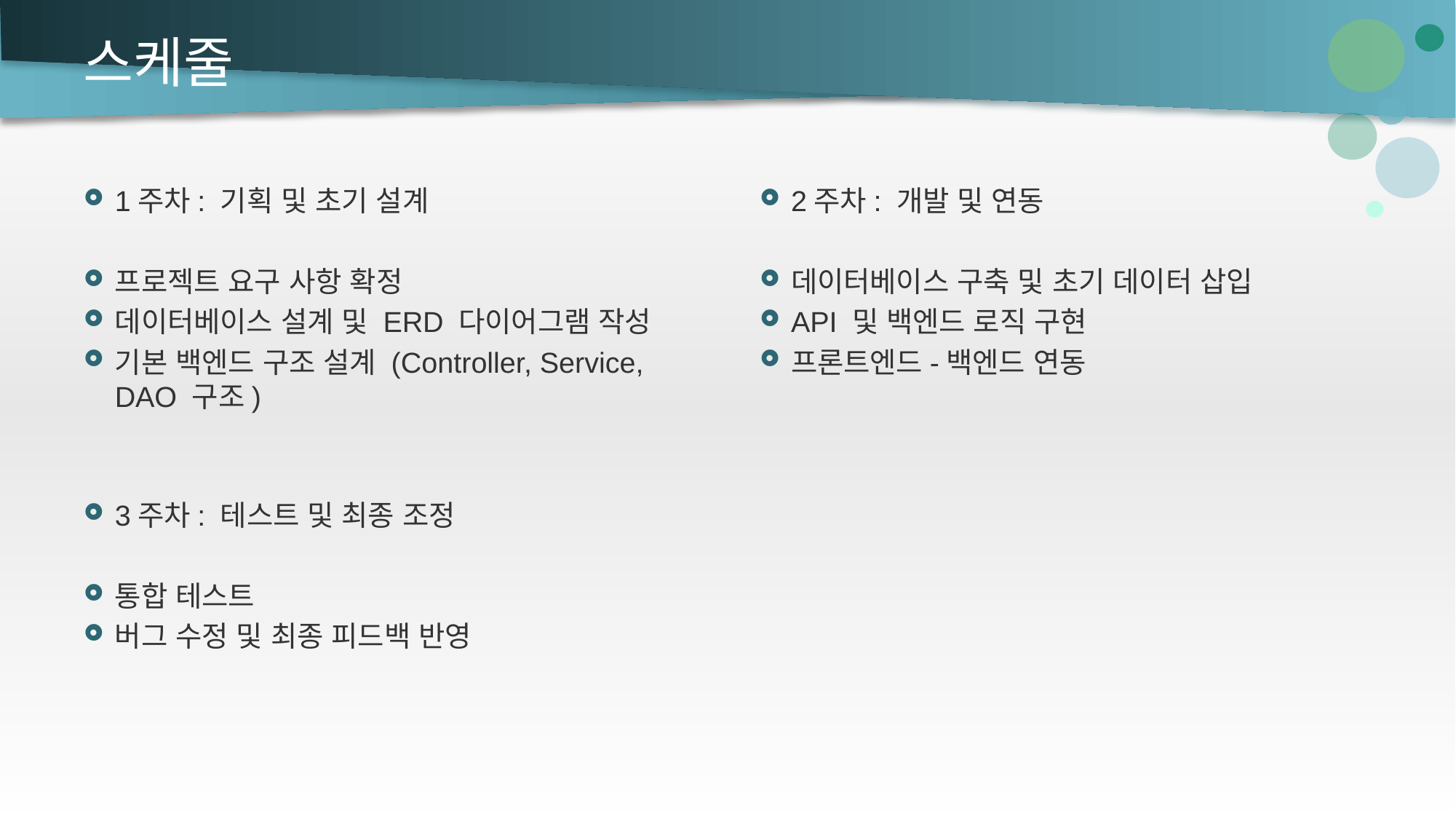

# 스케줄
1주차: 기획 및 초기 설계

프로젝트 요구 사항 확정
데이터베이스 설계 및 ERD 다이어그램 작성
기본 백엔드 구조 설계 (Controller, Service, DAO 구조)
2주차: 개발 및 연동

데이터베이스 구축 및 초기 데이터 삽입
API 및 백엔드 로직 구현
프론트엔드-백엔드 연동
3주차: 테스트 및 최종 조정

통합 테스트
버그 수정 및 최종 피드백 반영